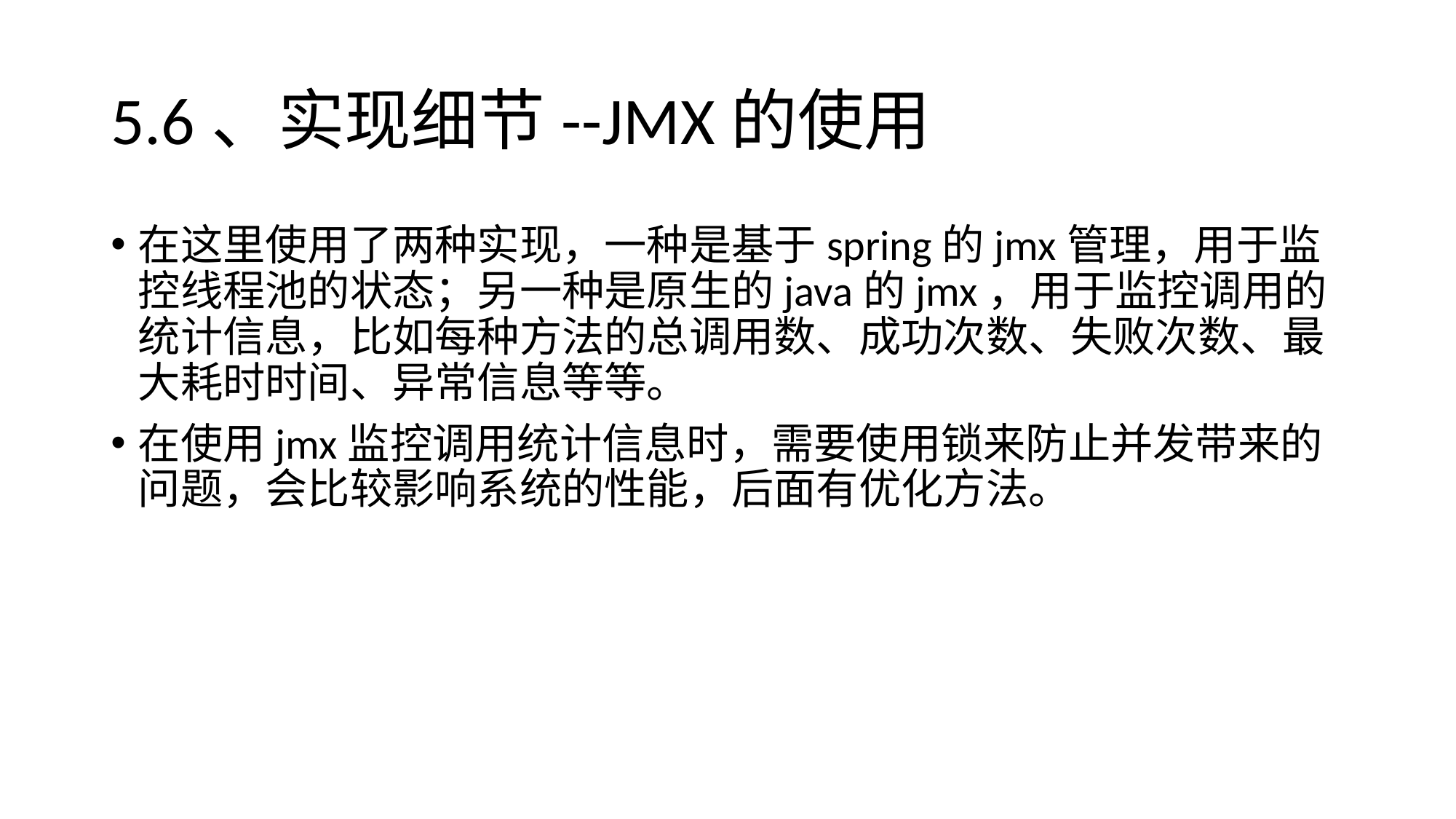

# 5.6、实现细节--JMX的使用
在这里使用了两种实现，一种是基于spring的jmx管理，用于监控线程池的状态；另一种是原生的java的jmx，用于监控调用的统计信息，比如每种方法的总调用数、成功次数、失败次数、最大耗时时间、异常信息等等。
在使用jmx监控调用统计信息时，需要使用锁来防止并发带来的问题，会比较影响系统的性能，后面有优化方法。